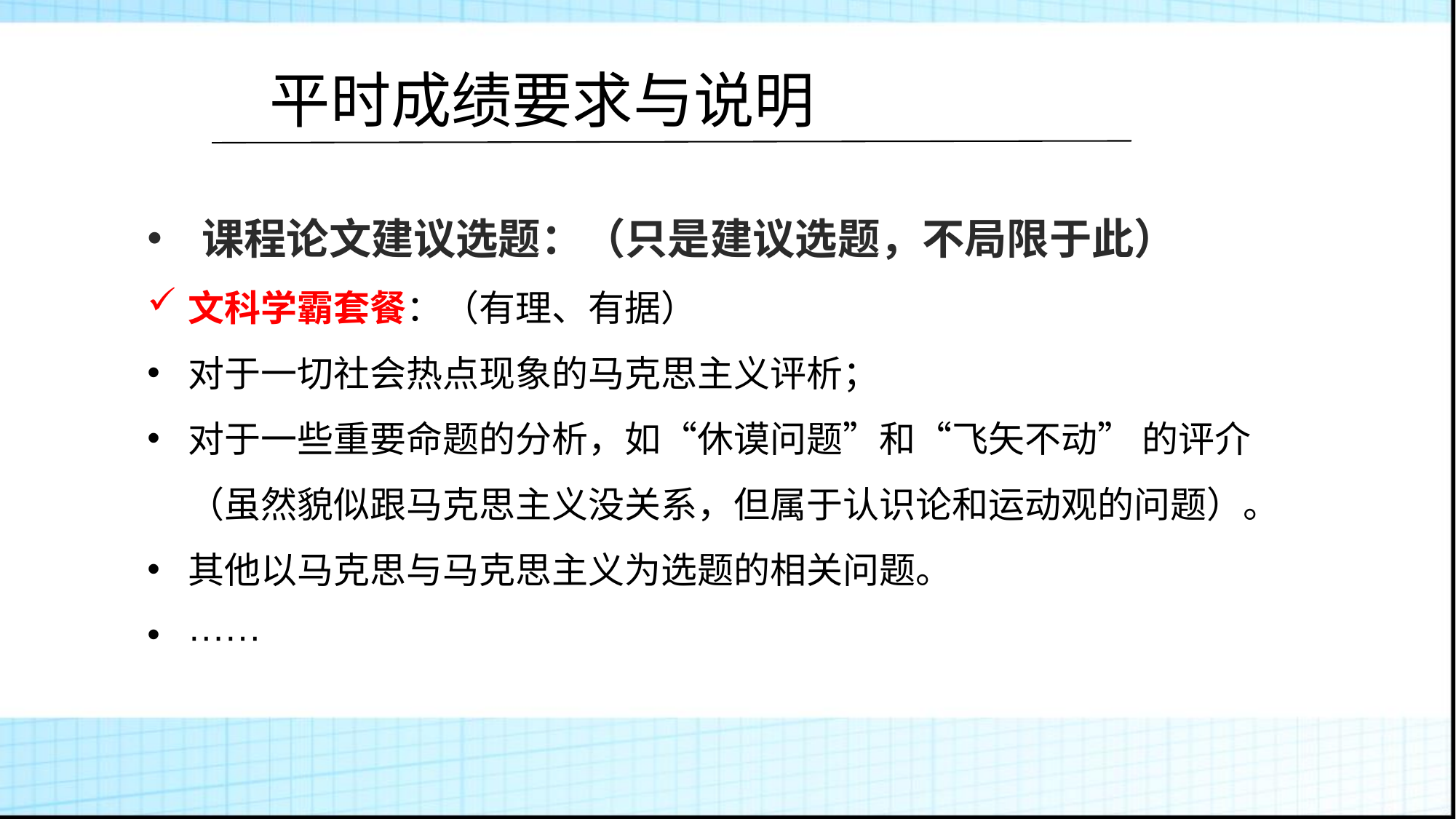

平时成绩要求与说明
课程论文建议选题：（只是建议选题，不局限于此）
文科学霸套餐：（有理、有据）
对于一切社会热点现象的马克思主义评析；
对于一些重要命题的分析，如“休谟问题”和“飞矢不动” 的评介（虽然貌似跟马克思主义没关系，但属于认识论和运动观的问题）。
其他以马克思与马克思主义为选题的相关问题。
······